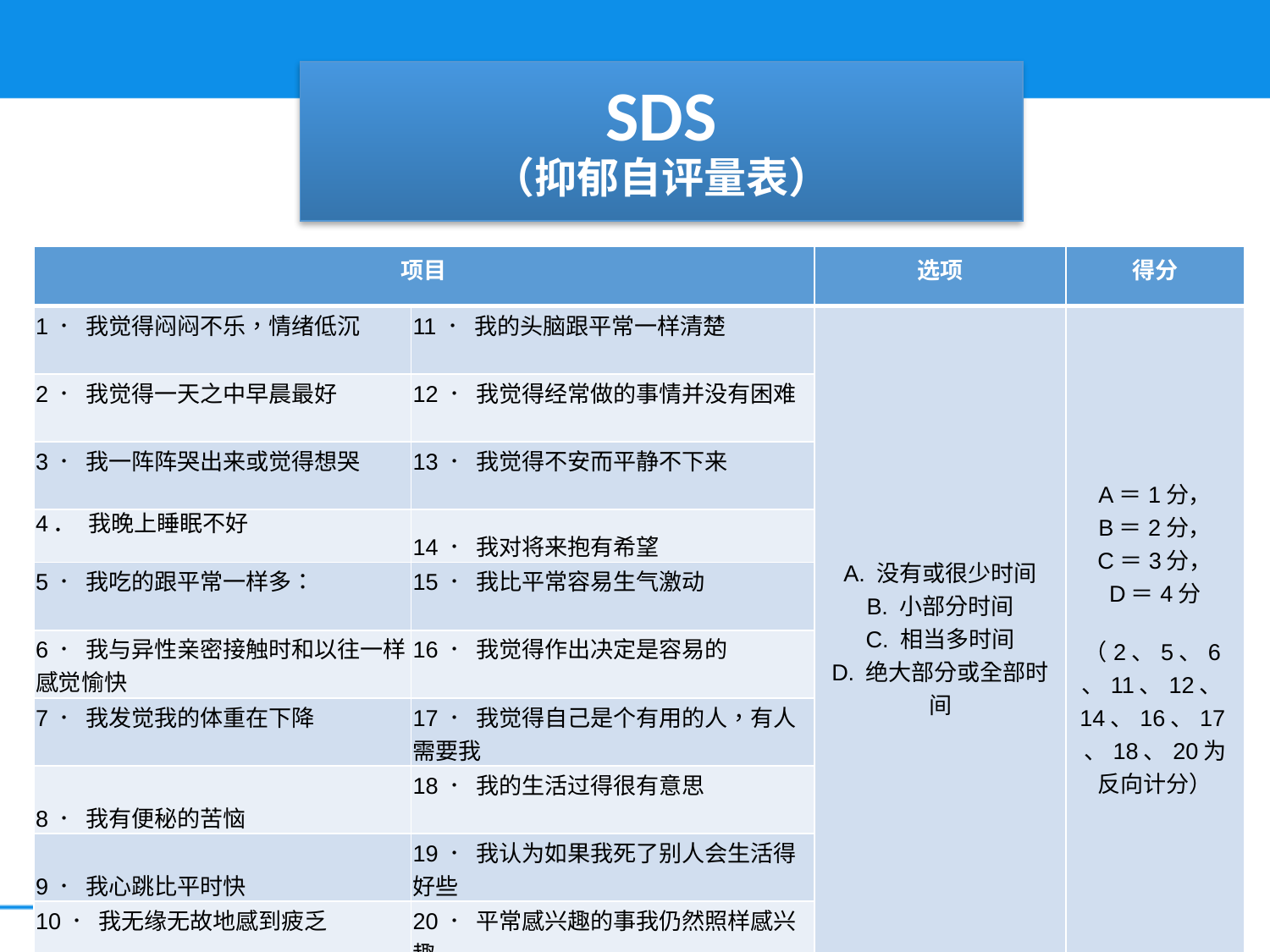

# SDS （抑郁自评量表）
| 项目 |  | 选项 | 得分 |
| --- | --- | --- | --- |
| 1．  我觉得闷闷不乐，情绪低沉 | 11．  我的头脑跟平常一样清楚 | A. 没有或很少时间 B. 小部分时间 C. 相当多时间 D. 绝大部分或全部时间 | A＝1分， B＝2分， C＝3分， D＝4分 （2、5、6、11、12、14、16、17、18、20为反向计分） |
| 2．  我觉得一天之中早晨最好 | 12．  我觉得经常做的事情并没有困难 |  |  |
| 3．  我一阵阵哭出来或觉得想哭 | 13．  我觉得不安而平静不下来 |  |  |
| 4．  我晚上睡眠不好 | 14．  我对将来抱有希望 |  |  |
| 5．  我吃的跟平常一样多： | 15．  我比平常容易生气激动 |  |  |
| 6．  我与异性亲密接触时和以往一样感觉愉快 | 16．  我觉得作出决定是容易的 |  |  |
| 7．  我发觉我的体重在下降 | 17．  我觉得自己是个有用的人，有人需要我 |  |  |
| 8．  我有便秘的苦恼 | 18．  我的生活过得很有意思 |  |  |
| 9．  我心跳比平时快 | 19．  我认为如果我死了别人会生活得好些 |  |  |
| 10．  我无缘无故地感到疲乏 | 20．  平常感兴趣的事我仍然照样感兴趣 |  |  |

总粗分＝各项得分相加；总标准分＝总粗分＊1.25；标准分正常上限参考值为53分。标准总分53－62为轻度抑郁，63－72为中度抑郁，72分以上为重度抑郁。